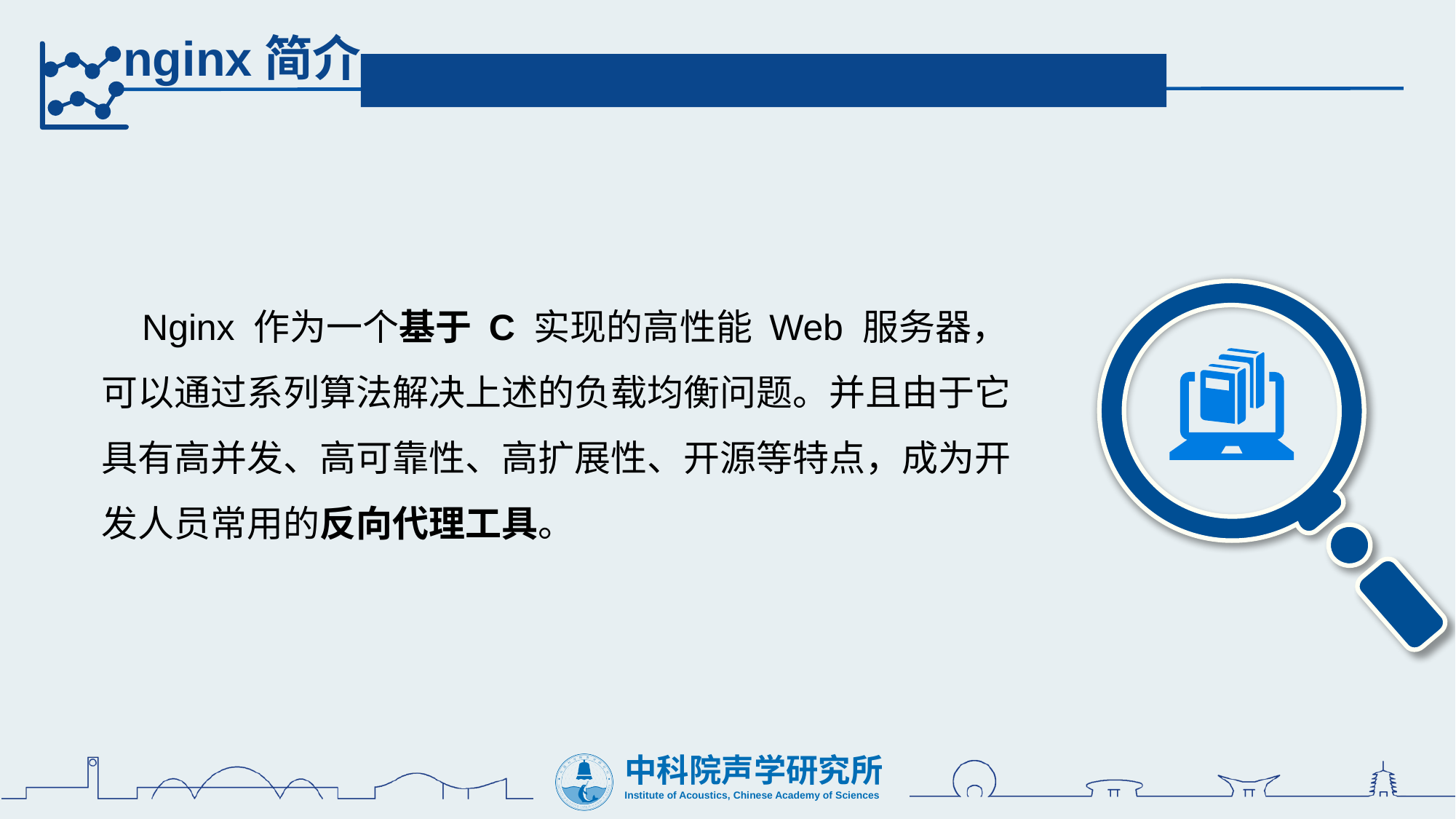

nginx简介

    Nginx 作为一个基于 C 实现的高性能 Web 服务器，可以通过系列算法解决上述的负载均衡问题。并且由于它具有高并发、高可靠性、高扩展性、开源等特点，成为开发人员常用的反向代理工具。